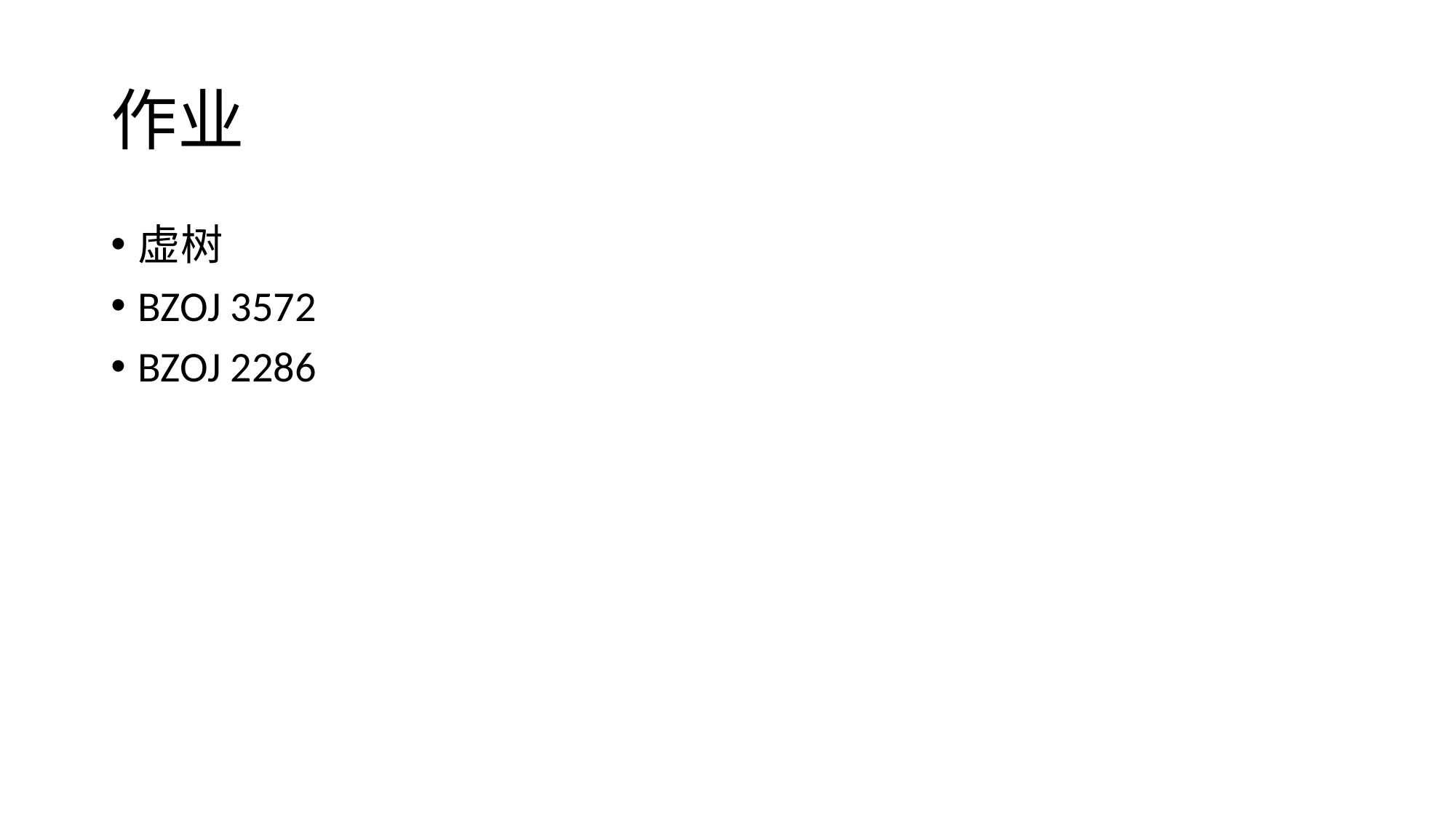

# 作业
虚树
BZOJ 3572
BZOJ 2286